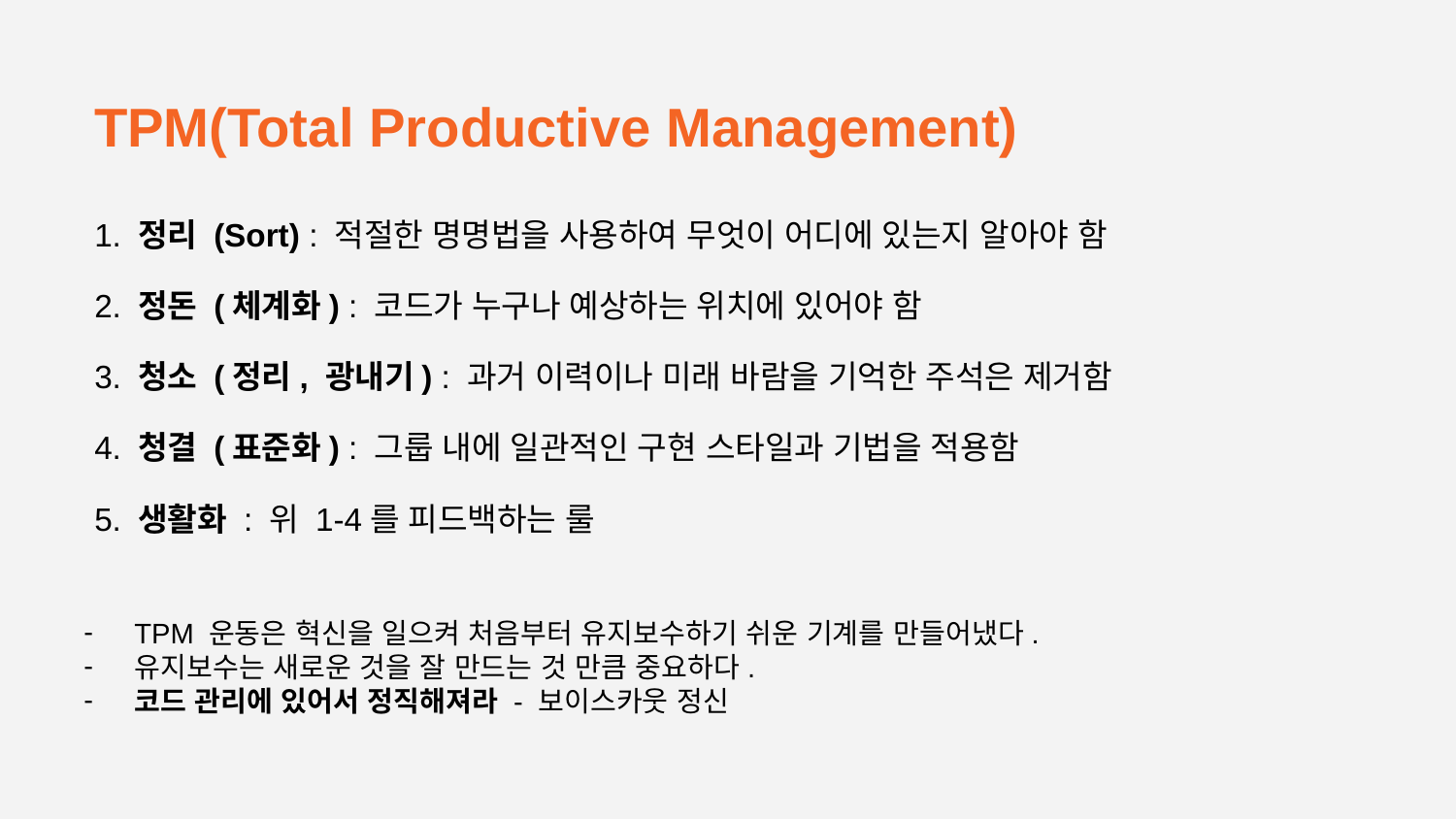

TPM(Total Productive Management)
1. 정리 (Sort) : 적절한 명명법을 사용하여 무엇이 어디에 있는지 알아야 함
2. 정돈 (체계화) : 코드가 누구나 예상하는 위치에 있어야 함
3. 청소 (정리, 광내기) : 과거 이력이나 미래 바람을 기억한 주석은 제거함
4. 청결 (표준화) : 그룹 내에 일관적인 구현 스타일과 기법을 적용함
5. 생활화 : 위 1-4를 피드백하는 룰

TPM 운동은 혁신을 일으켜 처음부터 유지보수하기 쉬운 기계를 만들어냈다.
유지보수는 새로운 것을 잘 만드는 것 만큼 중요하다.
코드 관리에 있어서 정직해져라 - 보이스카웃 정신